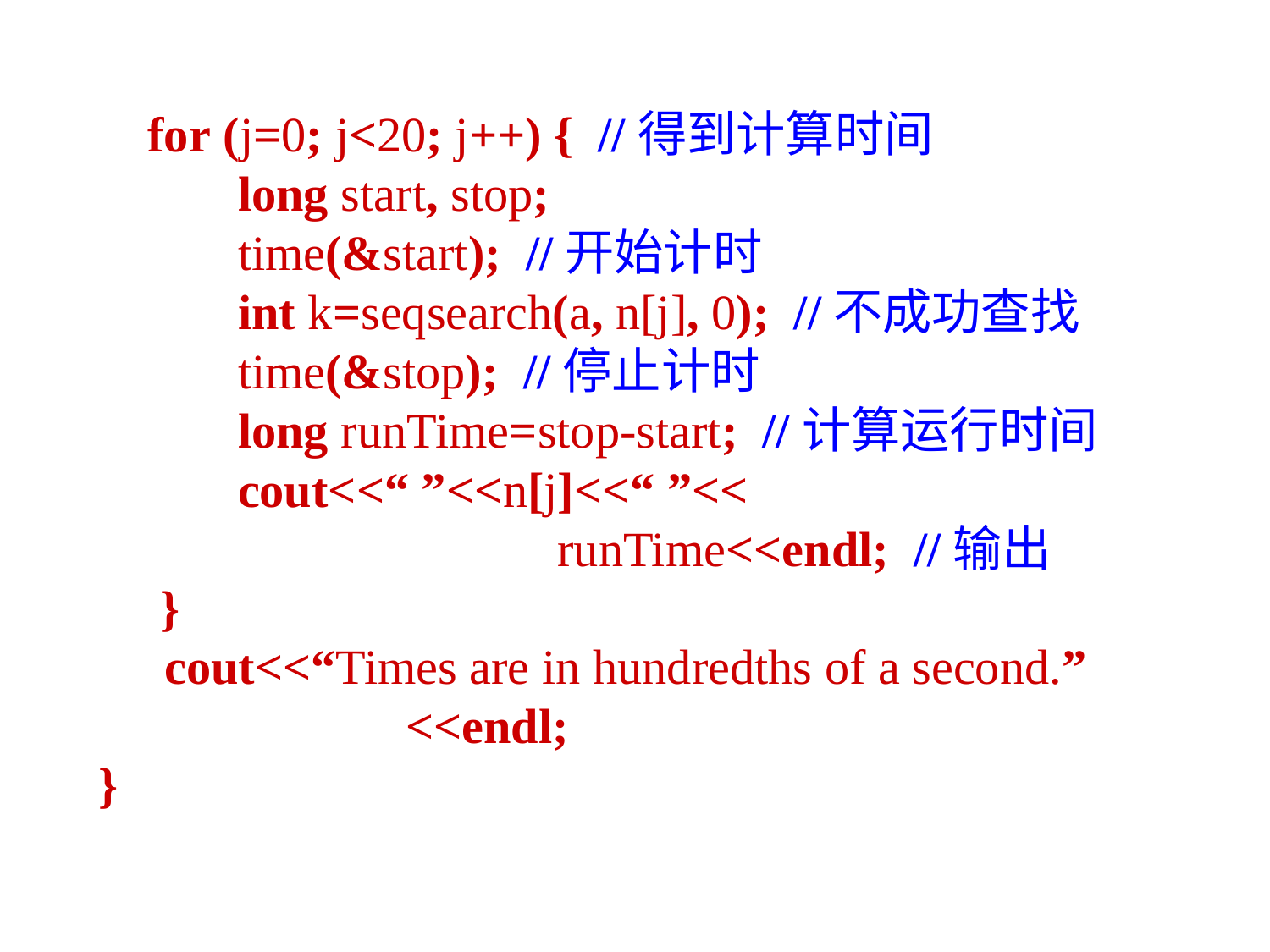

for (j=0; j<20; j++) {  //得到计算时间
	      long start, stop;
	      time(&start);  //开始计时
	      int k=seqsearch(a, n[j], 0);  //不成功查找
	      time(&stop);  //停止计时
	      long runTime=stop-start;  //计算运行时间
	      cout<<“ ”<<n[j]<<“ ”<<
				 runTime<<endl;  //输出
          }
	cout<<“Times are in hundredths of a second.”
                              <<endl;
     }
65